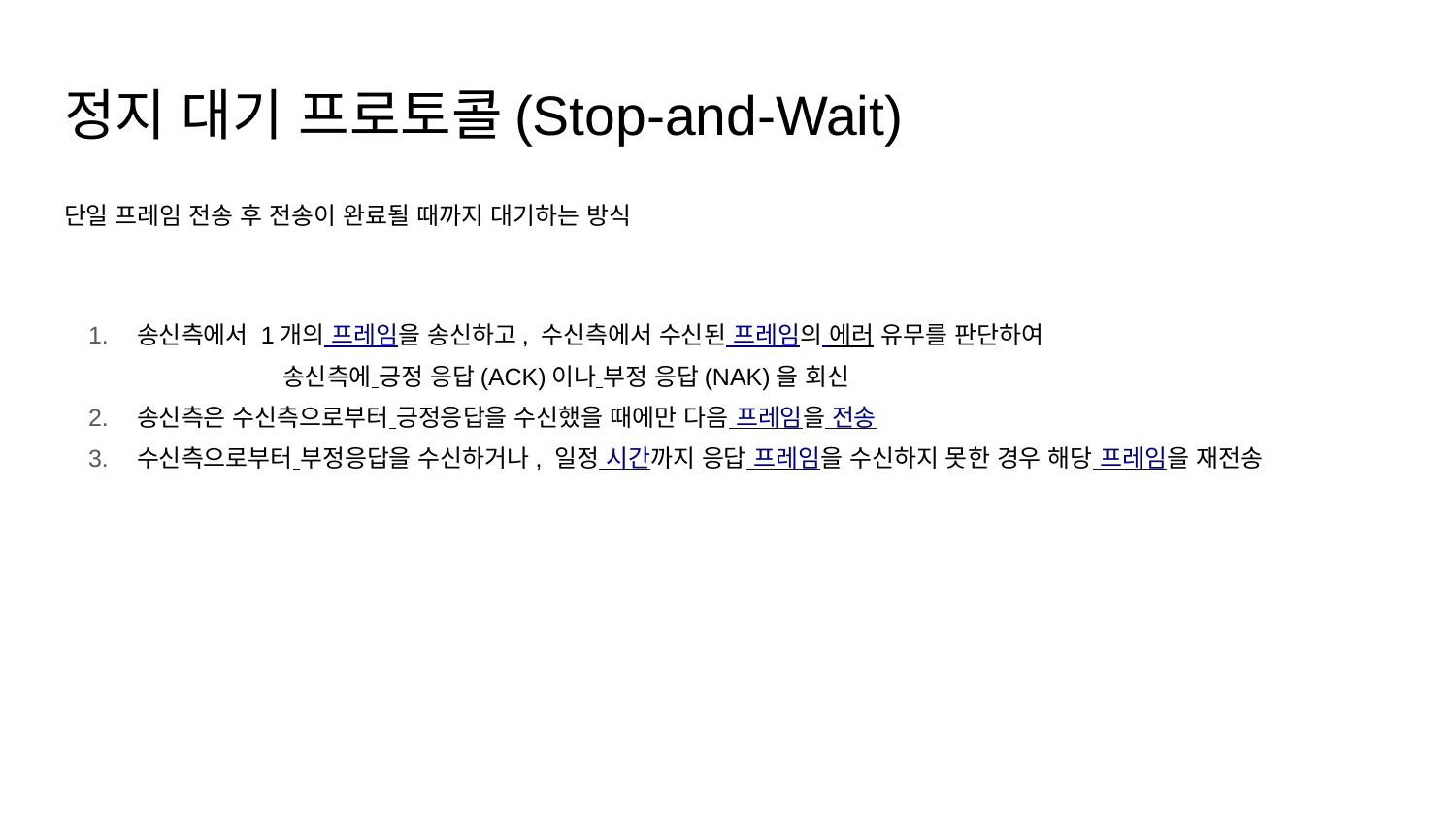

# 정지 대기 프로토콜(Stop-and-Wait)
단일 프레임 전송 후 전송이 완료될 때까지 대기하는 방식

송신측에서 1개의 프레임을 송신하고, 수신측에서 수신된 프레임의 에러 유무를 판단하여 			송신측에 긍정 응답(ACK)이나 부정 응답(NAK)을 회신
송신측은 수신측으로부터 긍정응답을 수신했을 때에만 다음 프레임을 전송
수신측으로부터 부정응답을 수신하거나, 일정 시간까지 응답 프레임을 수신하지 못한 경우 해당 프레임을 재전송